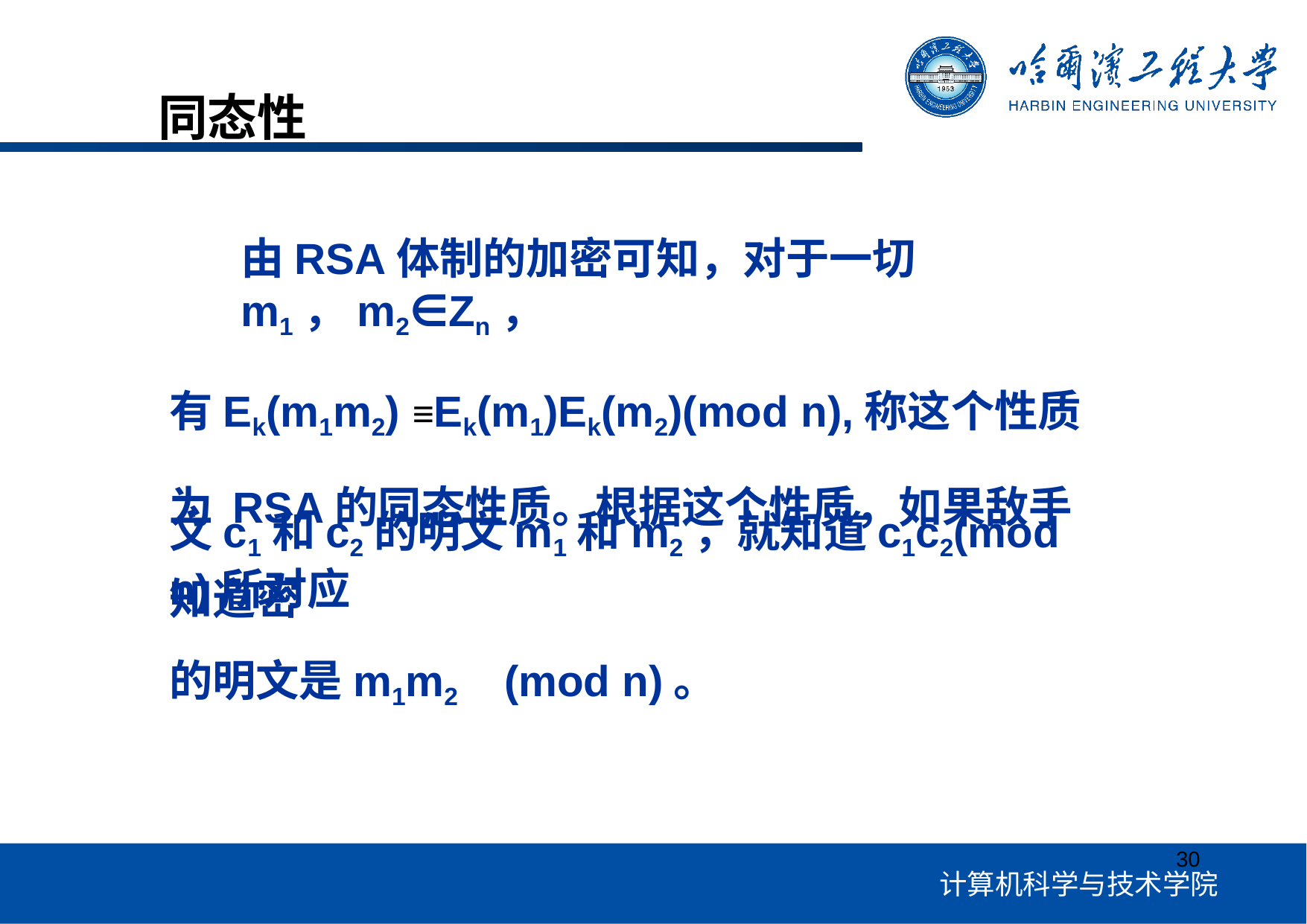

同态性
# 由RSA体制的加密可知，对于一切m1，m2∈Zn，
有Ek(m1m2) ≡Ek(m1)Ek(m2)(mod n),称这个性质为 RSA的同态性质。根据这个性质，如果敌手知道密
文c1和c2的明文m1和m2，就知道c1c2(mod n)所对应
的明文是m1m2	(mod n)。
30